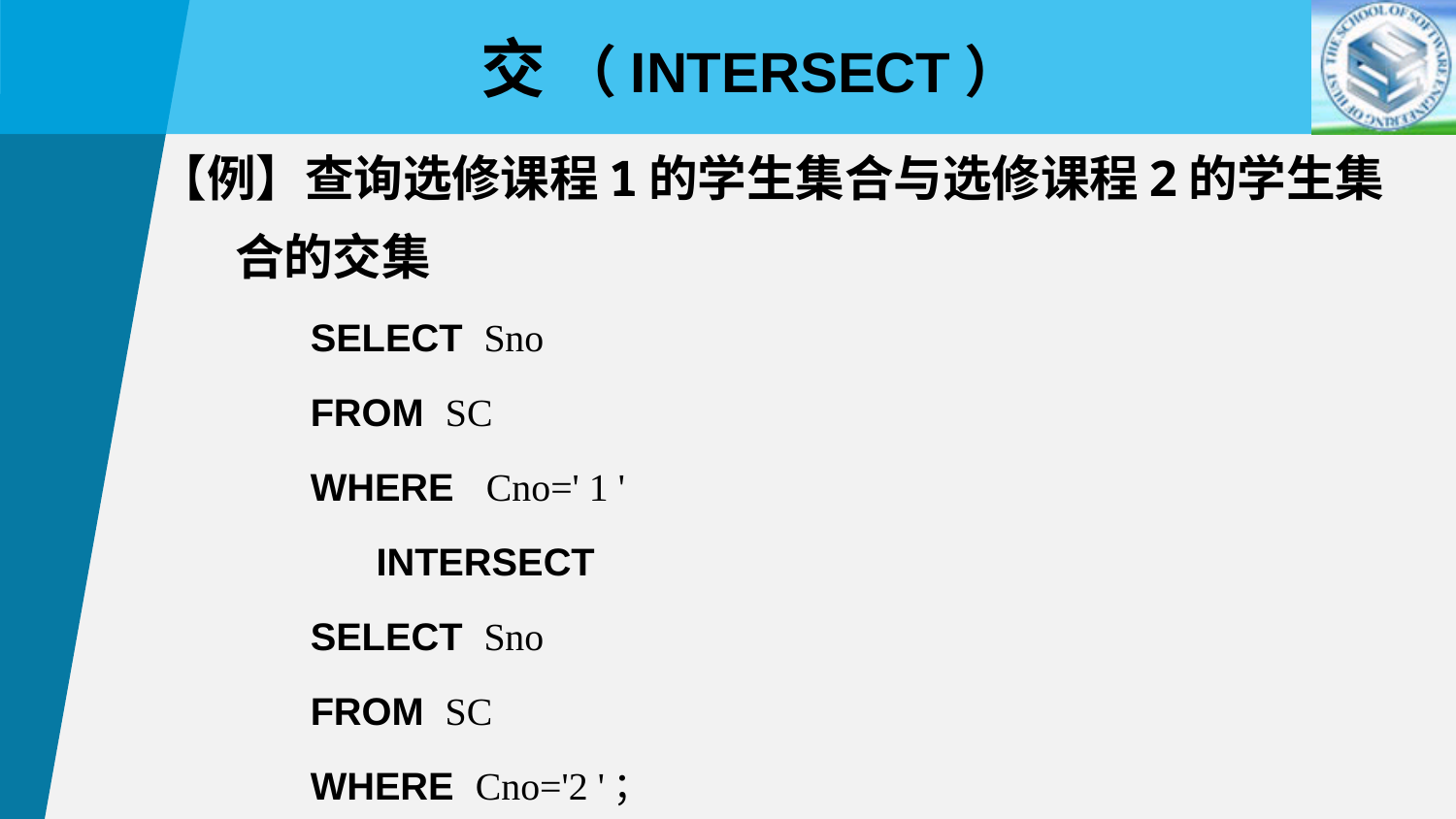

交 （intersect）
【例】查询选修课程1的学生集合与选修课程2的学生集
      合的交集
      		SELECT  Sno
         		FROM  SC
       		WHERE   Cno=' 1 '
	                  INTERSECT
       		SELECT  Sno
          		FROM  SC
       		WHERE  Cno='2 '；